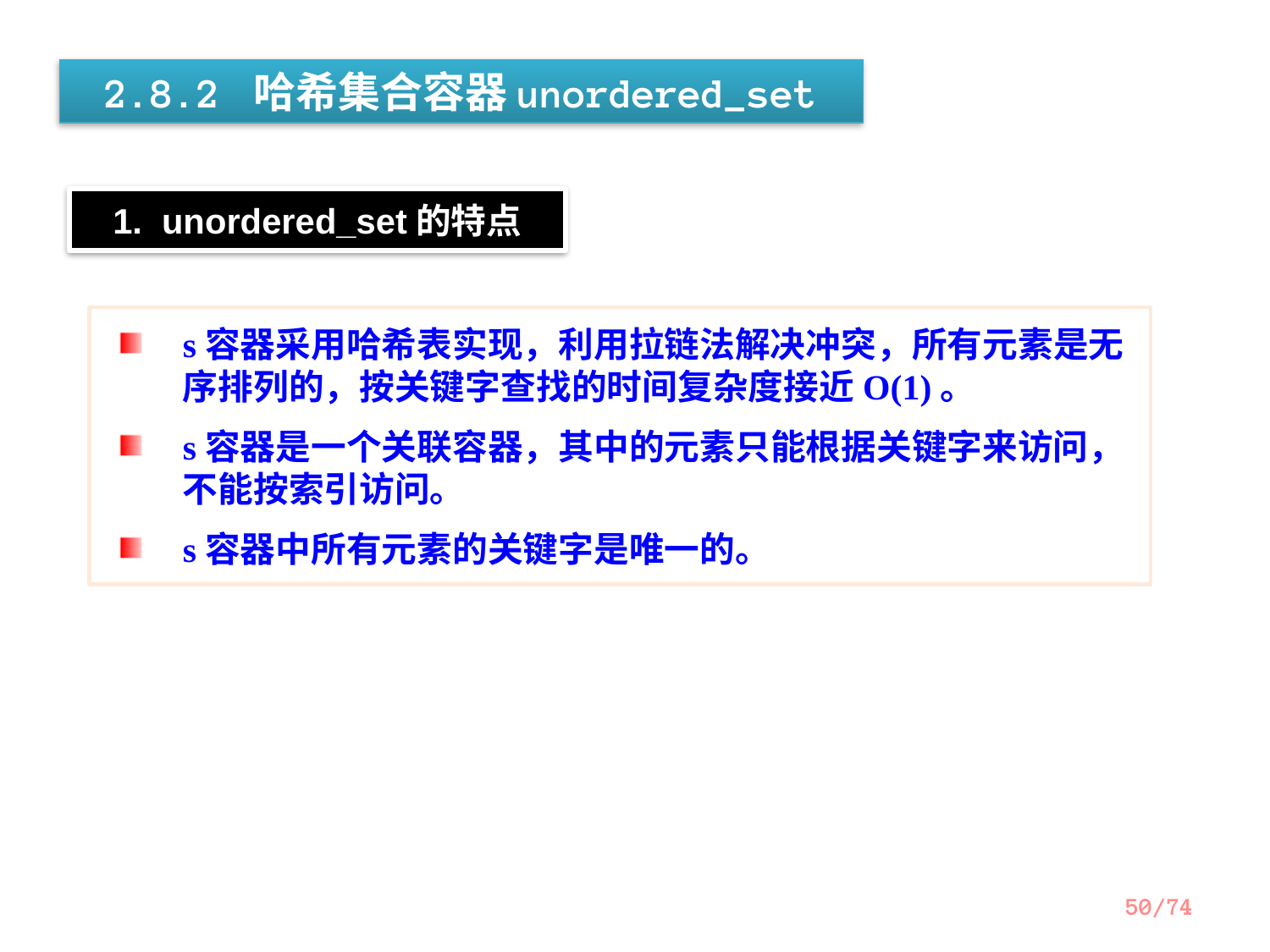

2.8.2 哈希集合容器unordered_set
1.  unordered_set的特点
s容器采用哈希表实现，利用拉链法解决冲突，所有元素是无序排列的，按关键字查找的时间复杂度接近O(1)。
s容器是一个关联容器，其中的元素只能根据关键字来访问，不能按索引访问。
s容器中所有元素的关键字是唯一的。
50/74